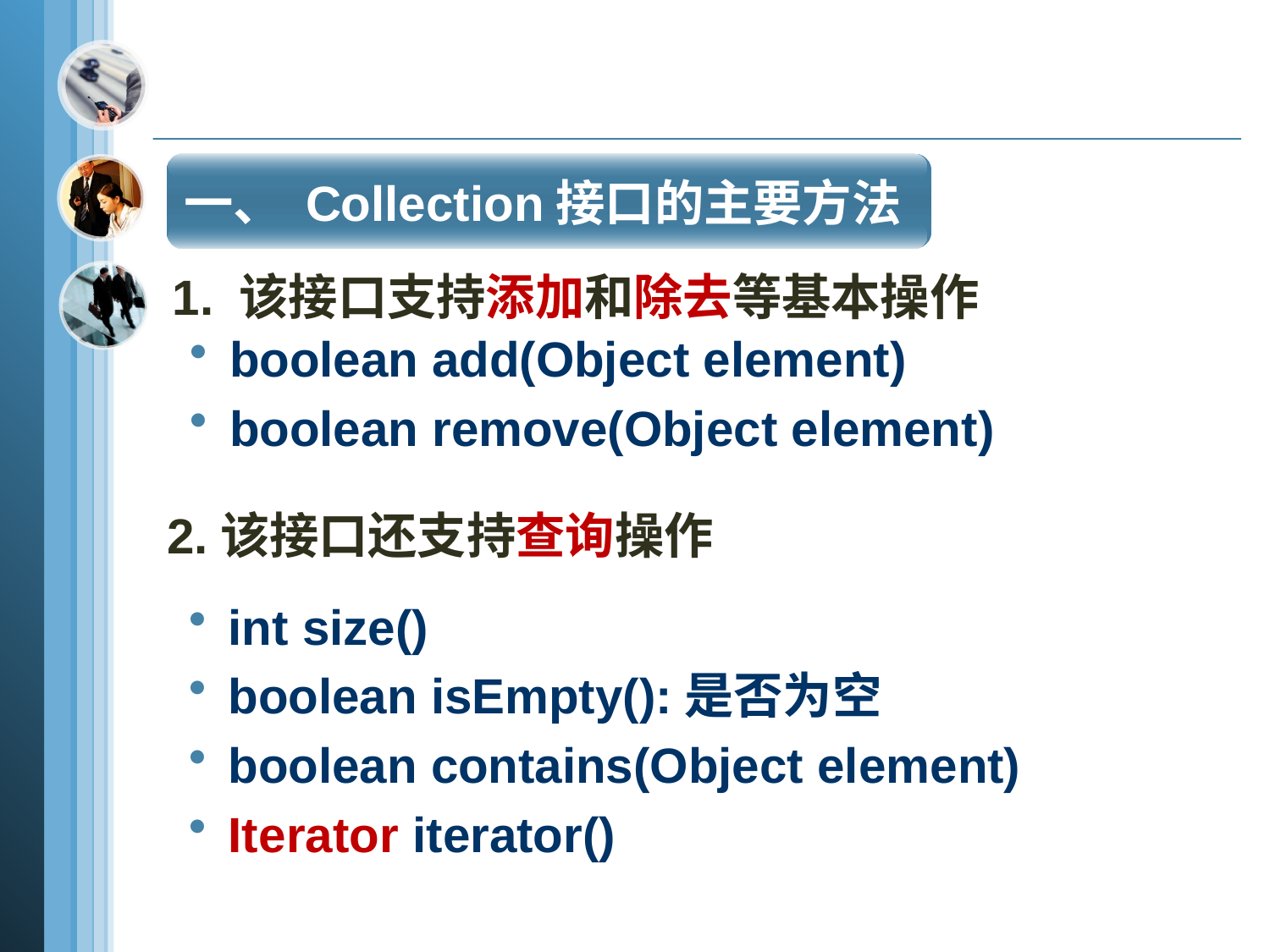

一、 Collection接口的主要方法

1. 该接口支持添加和除去等基本操作
boolean add(Object element)
boolean remove(Object element)
2.该接口还支持查询操作
int size()
boolean isEmpty():是否为空
boolean contains(Object element)
Iterator iterator()